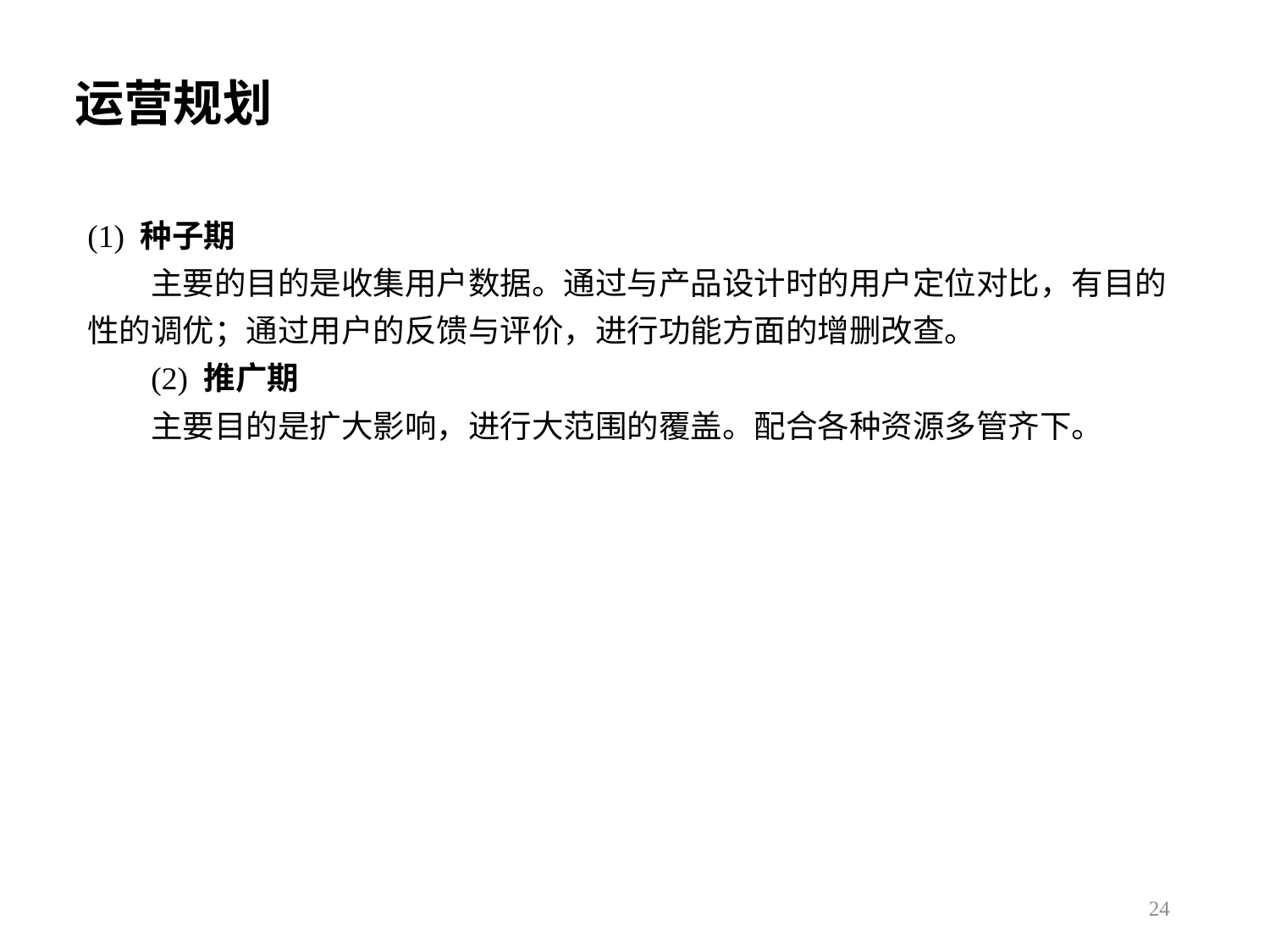

# 运营规划
(1) 种子期
主要的目的是收集用户数据。通过与产品设计时的用户定位对比，有目的性的调优；通过用户的反馈与评价，进行功能方面的增删改查。
(2) 推广期
主要目的是扩大影响，进行大范围的覆盖。配合各种资源多管齐下。
24